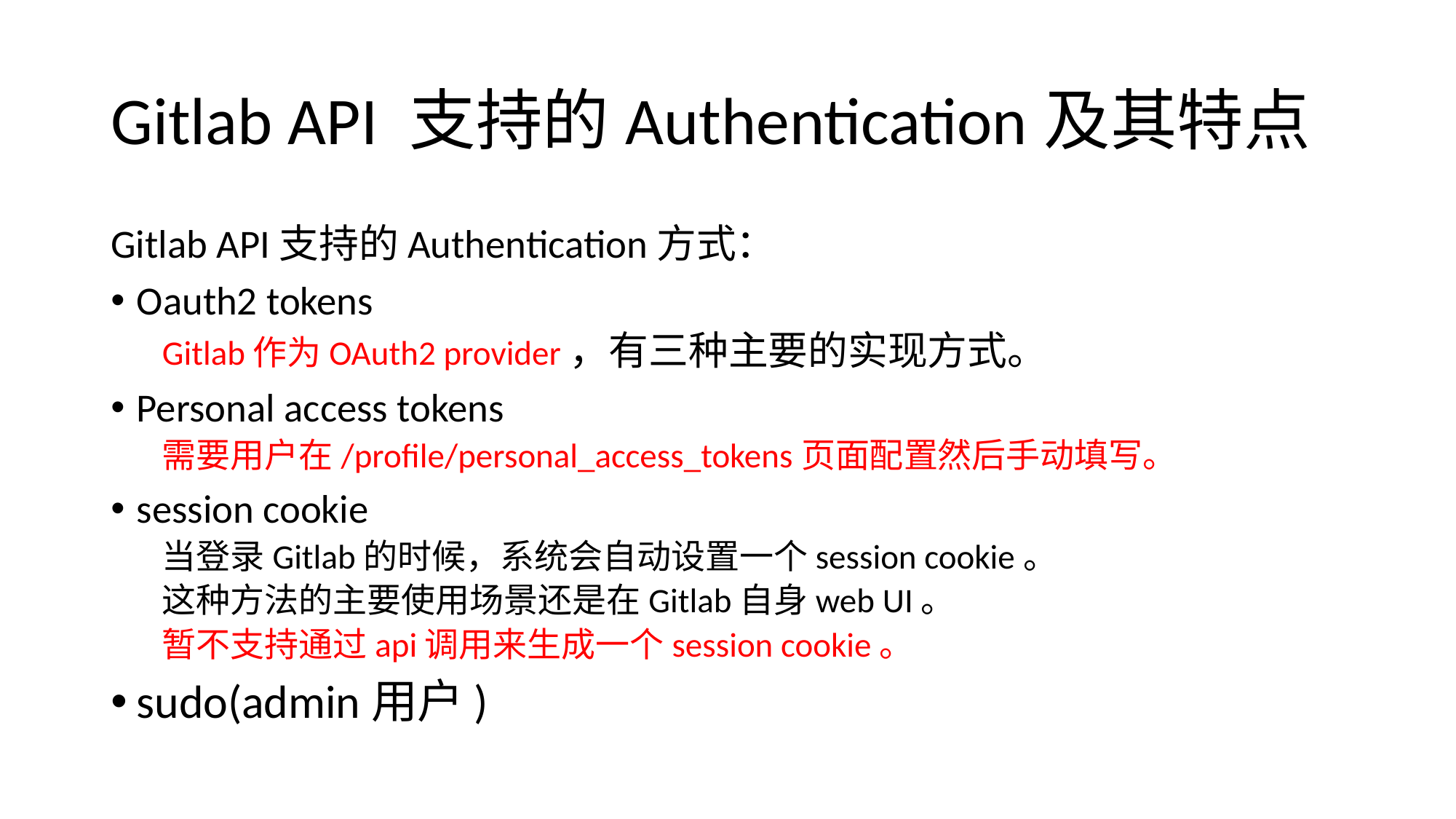

# Gitlab API 支持的Authentication及其特点
Gitlab API支持的Authentication方式：
Oauth2 tokens
Gitlab作为OAuth2 provider，有三种主要的实现方式。
Personal access tokens
需要用户在/profile/personal_access_tokens页面配置然后手动填写。
session cookie
当登录Gitlab的时候，系统会自动设置一个session cookie。
这种方法的主要使用场景还是在Gitlab自身web UI。
暂不支持通过api调用来生成一个session cookie。
sudo(admin用户)